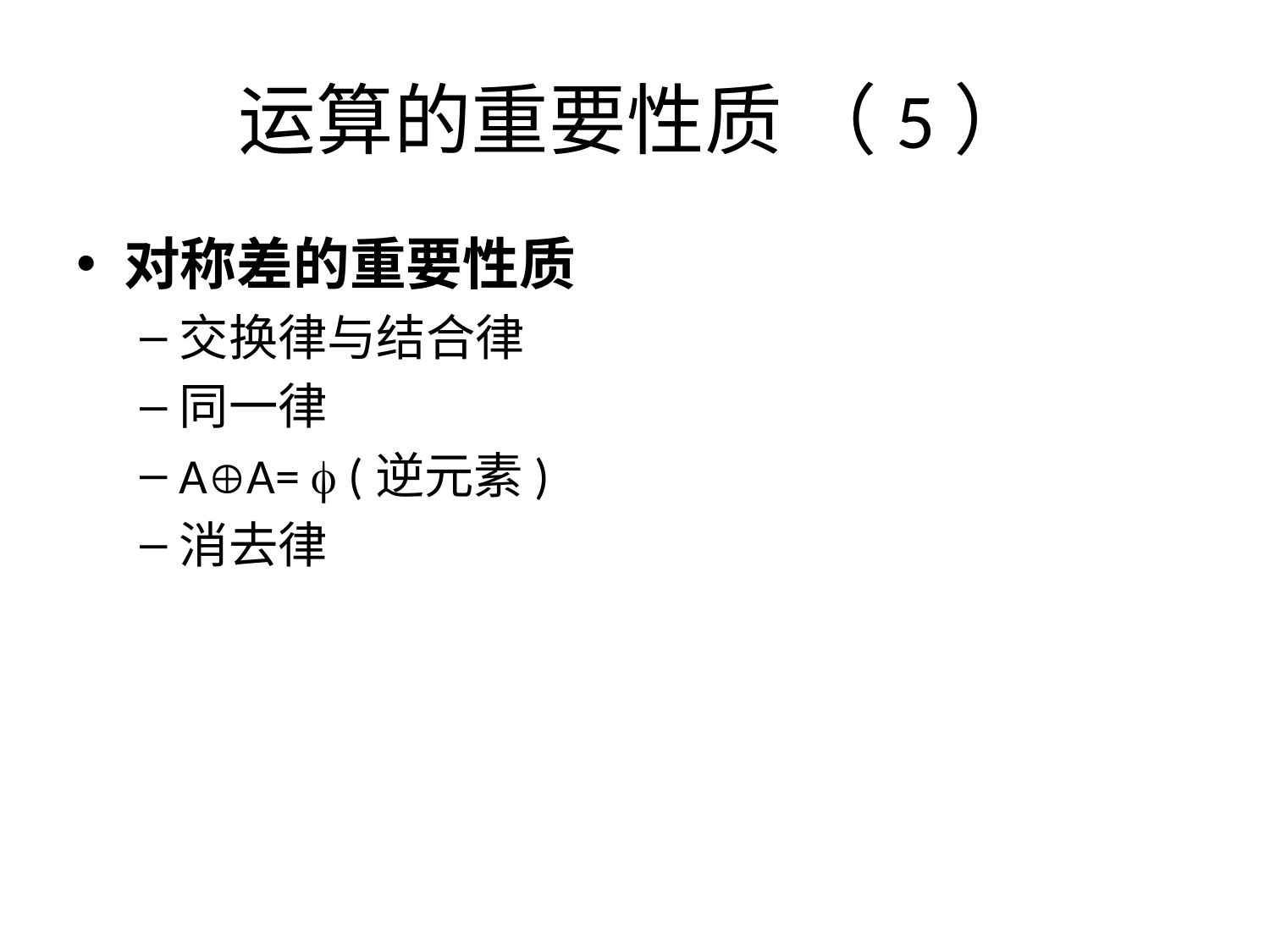

# 运算的重要性质 （5）
对称差的重要性质
交换律与结合律
同一律
A⊕A= φ (逆元素)
消去律